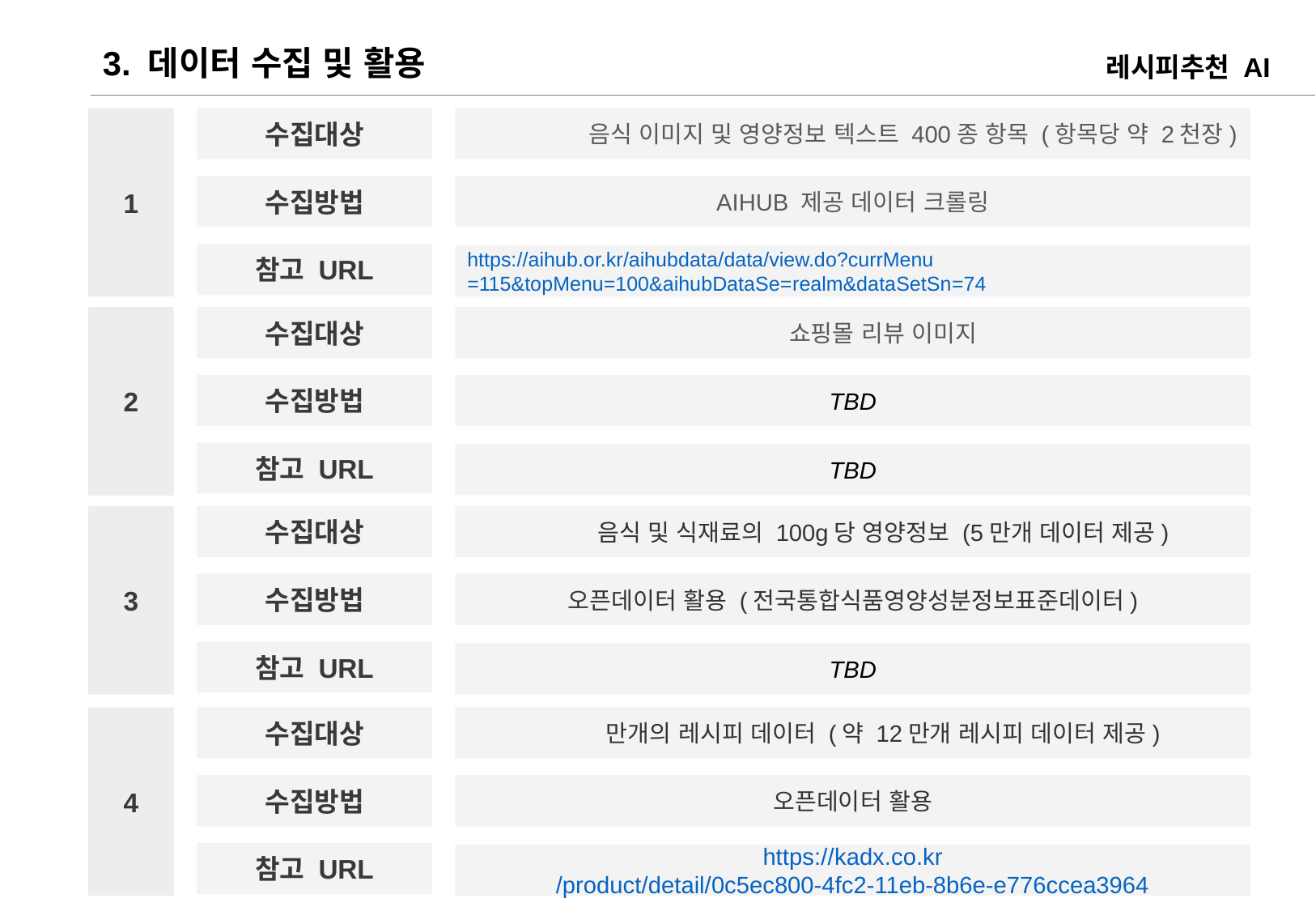

3. 데이터 수집 및 활용
레시피추천 AI
1
수집대상
수집방법
참고 URL
음식 이미지 및 영양정보 텍스트 400종 항목 (항목당 약 2천장)
AIHUB 제공 데이터 크롤링
https://aihub.or.kr/aihubdata/data/view.do?currMenu=115&topMenu=100&aihubDataSe=realm&dataSetSn=74
2
수집대상
수집방법
참고 URL
쇼핑몰 리뷰 이미지
TBD
TBD

3
수집대상
수집방법
참고 URL
음식 및 식재료의 100g당 영양정보 (5만개 데이터 제공)
오픈데이터 활용 (전국통합식품영양성분정보표준데이터)
TBD
4
수집대상
수집방법
참고 URL
만개의 레시피 데이터 (약 12만개 레시피 데이터 제공)
오픈데이터 활용
https://kadx.co.kr/product/detail/0c5ec800-4fc2-11eb-8b6e-e776ccea3964